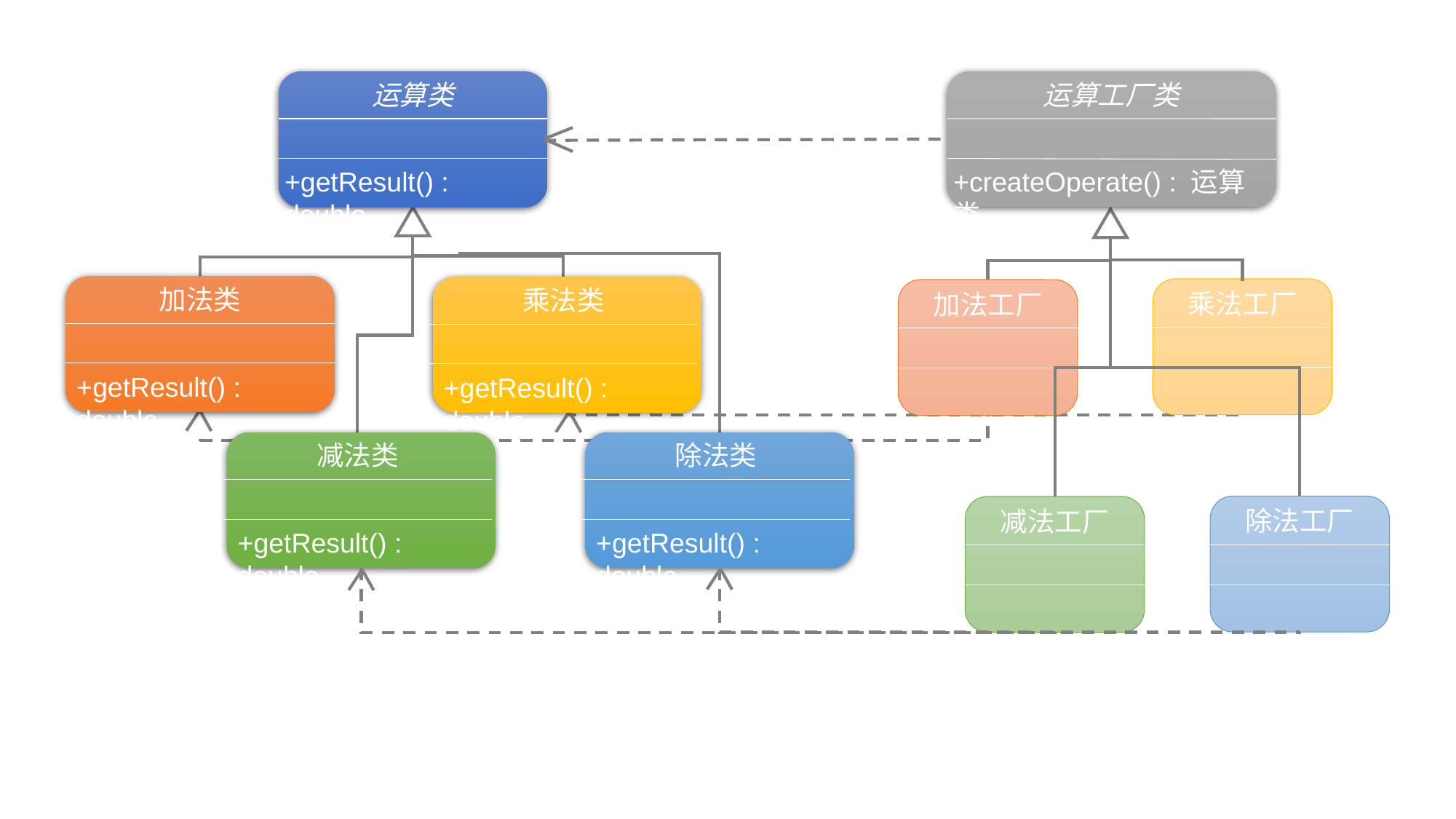

运算工厂类
+createOperate() : 运算类

运算类
+getResult() : double

加法类
+getResult() : double

乘法类
+getResult() : double

乘法工厂

加法工厂

除法类
+getResult() : double

减法类
+getResult() : double

除法工厂

减法工厂